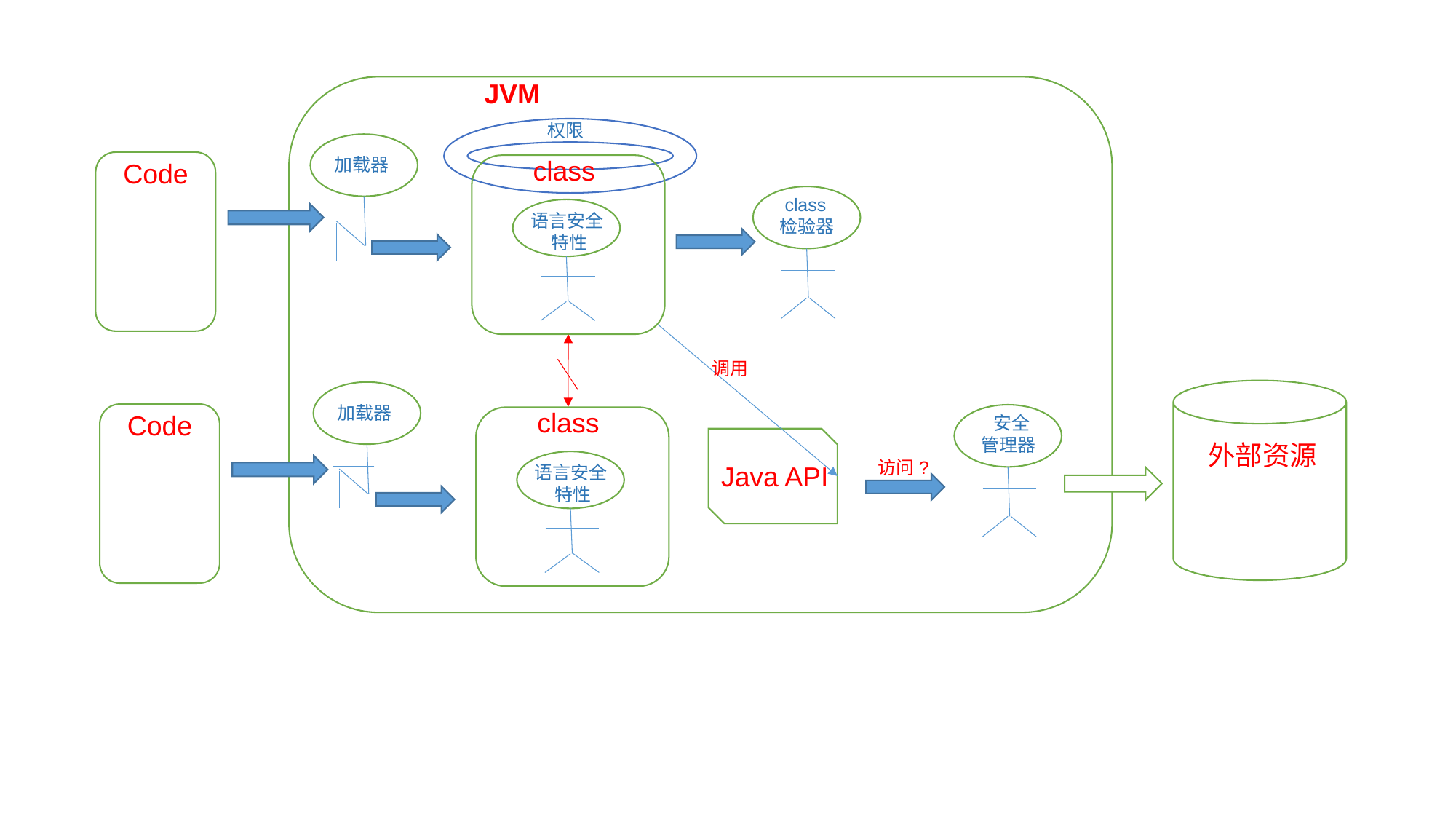

JVM

  权限

加载器
class
Code

 class
检验器

语言安全
    特性

调用

加载器
class
Code

  安全
管理器

外部资源
访问?

语言安全
    特性
Java API